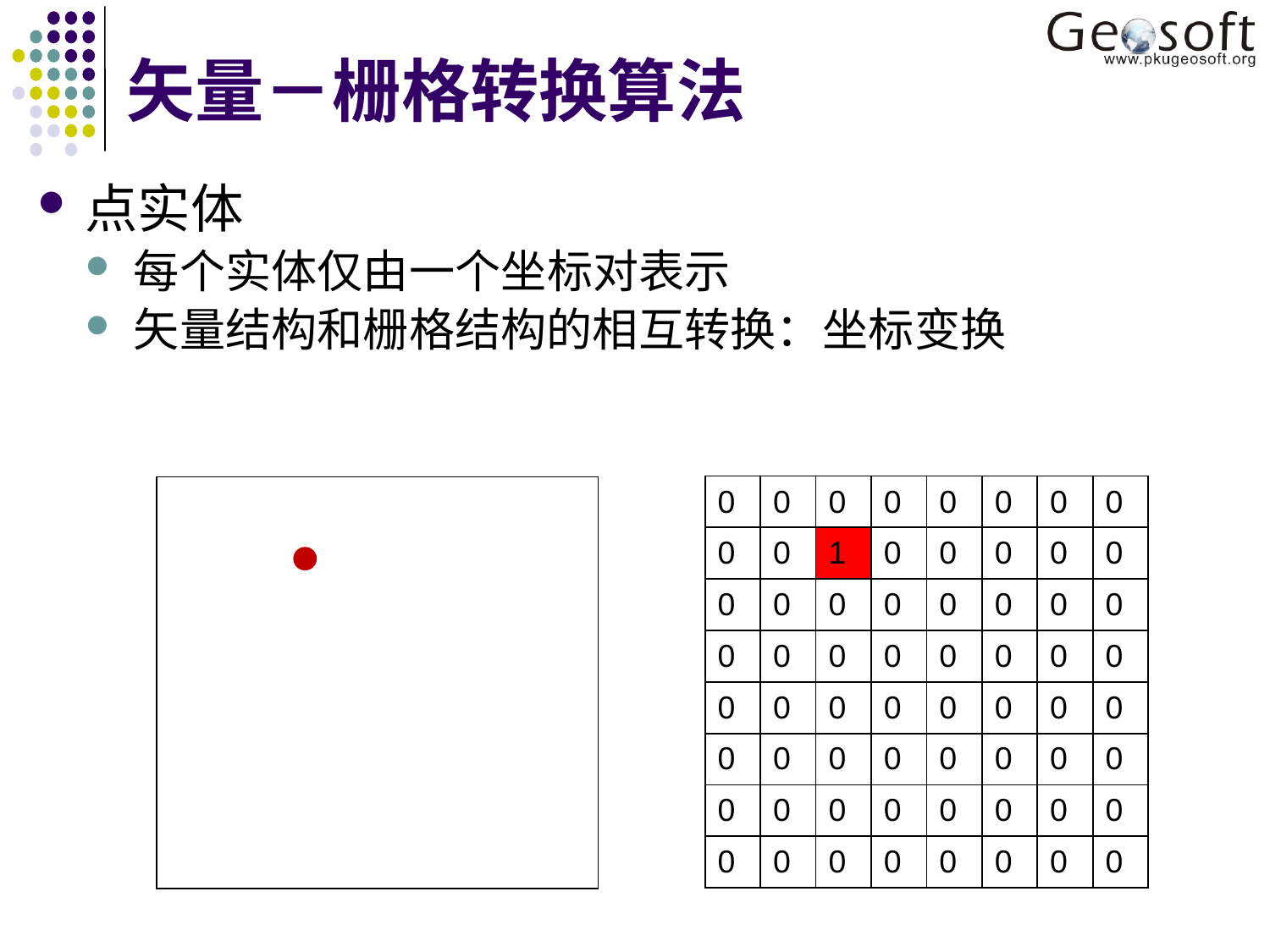

# 矢量－栅格转换算法
点实体
每个实体仅由一个坐标对表示
矢量结构和栅格结构的相互转换：坐标变换
| 0 | 0 | 0 | 0 | 0 | 0 | 0 | 0 |
| --- | --- | --- | --- | --- | --- | --- | --- |
| 0 | 0 | 1 | 0 | 0 | 0 | 0 | 0 |
| 0 | 0 | 0 | 0 | 0 | 0 | 0 | 0 |
| 0 | 0 | 0 | 0 | 0 | 0 | 0 | 0 |
| 0 | 0 | 0 | 0 | 0 | 0 | 0 | 0 |
| 0 | 0 | 0 | 0 | 0 | 0 | 0 | 0 |
| 0 | 0 | 0 | 0 | 0 | 0 | 0 | 0 |
| 0 | 0 | 0 | 0 | 0 | 0 | 0 | 0 |